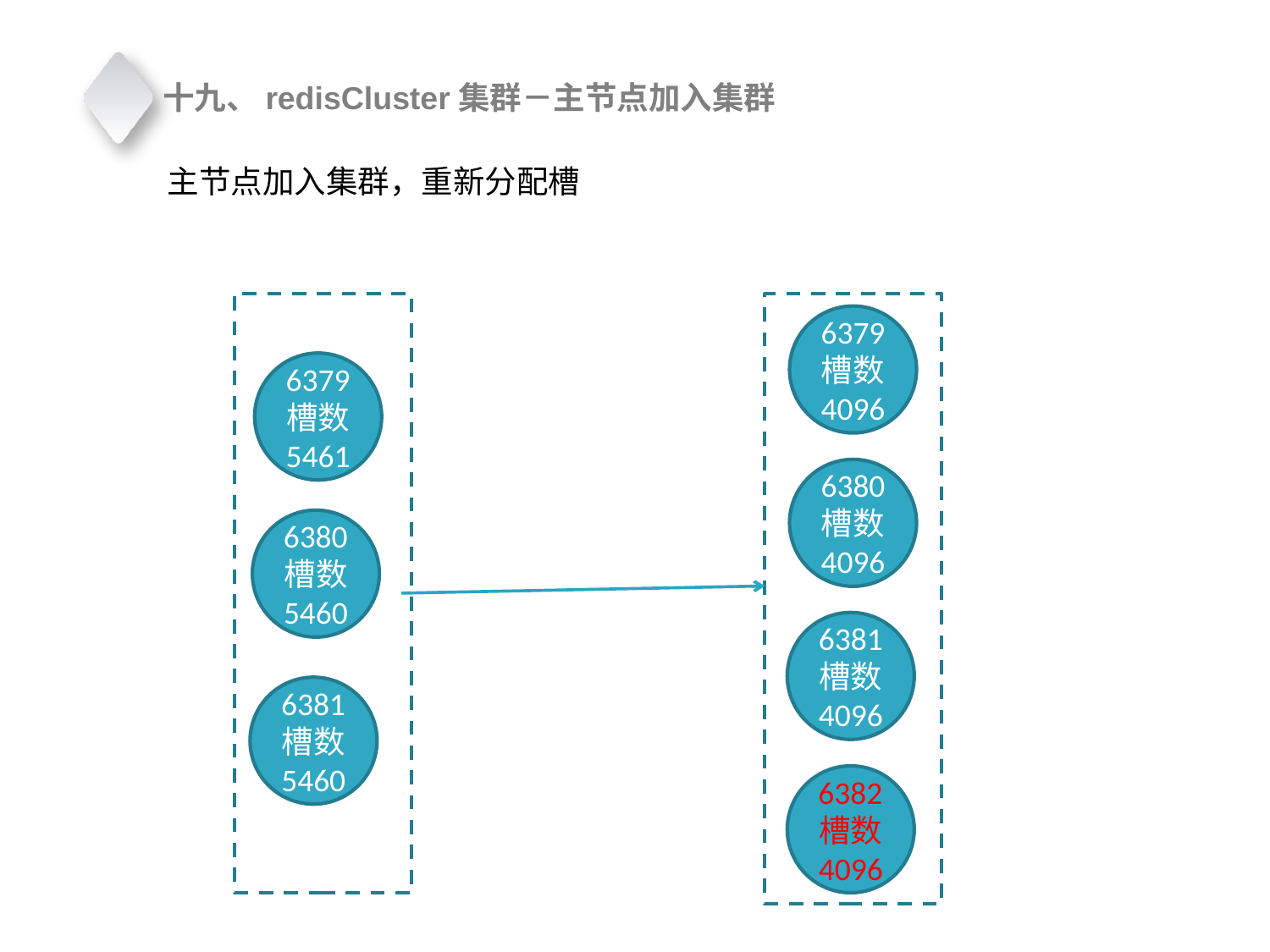

十九、redisCluster集群－主节点加入集群
主节点加入集群，重新分配槽
客户端
客户端
6379
槽数
4096
6379
槽数
5461
6380
槽数
4096
6380槽数
5460
6381
槽数
4096
6381槽数
5460
6382槽数
4096